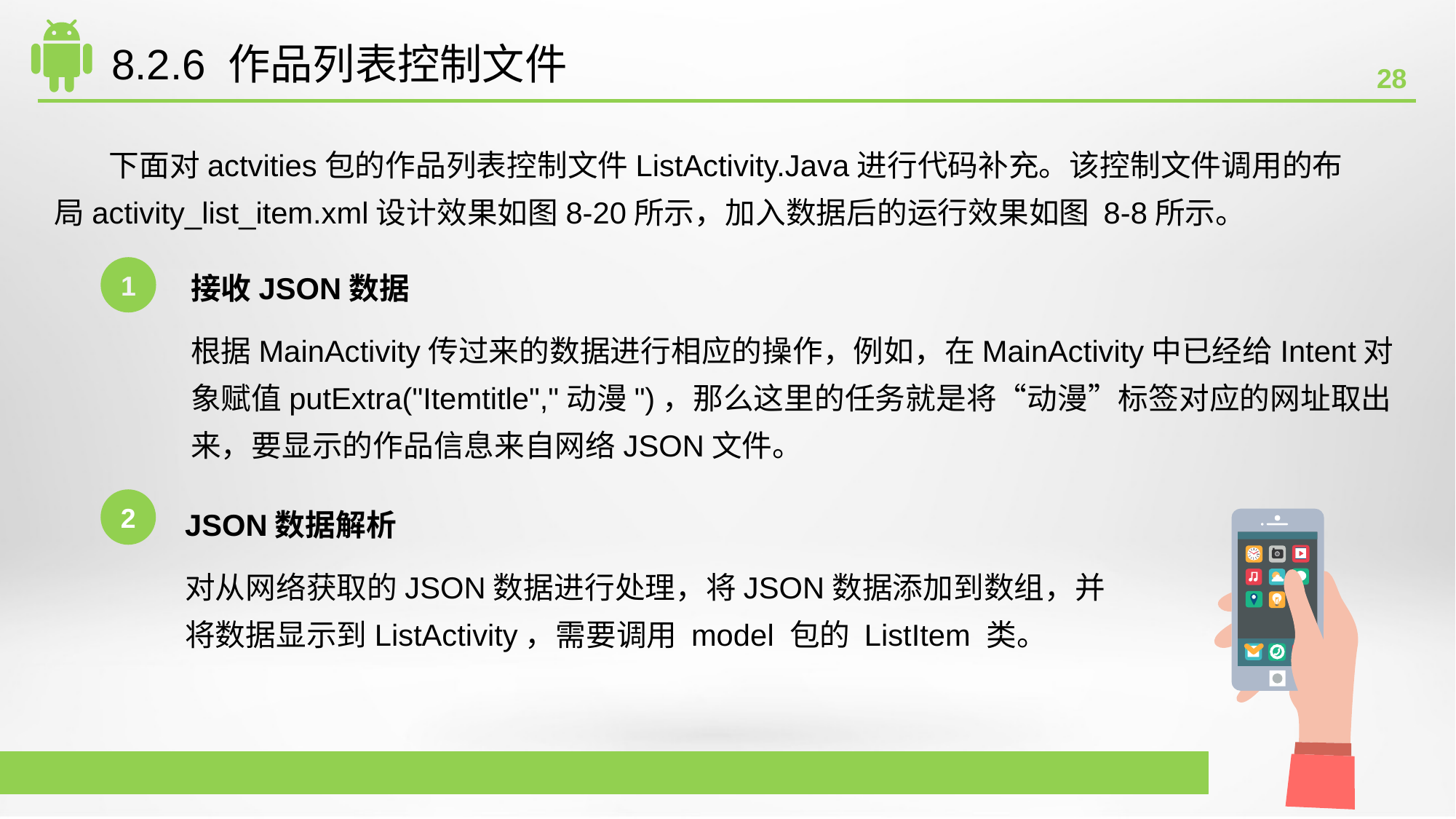

# 8.2.6 作品列表控制文件
下面对actvities包的作品列表控制文件ListActivity.Java进行代码补充。该控制文件调用的布局activity_list_item.xml设计效果如图8-20所示，加入数据后的运行效果如图 8-8所示。
接收JSON数据
根据MainActivity传过来的数据进行相应的操作，例如，在MainActivity中已经给Intent对象赋值putExtra("Itemtitle","动漫")，那么这里的任务就是将“动漫”标签对应的网址取出来，要显示的作品信息来自网络JSON文件。
1
2
JSON数据解析
对从网络获取的JSON数据进行处理，将JSON数据添加到数组，并将数据显示到ListActivity，需要调用 model 包的 ListItem 类。